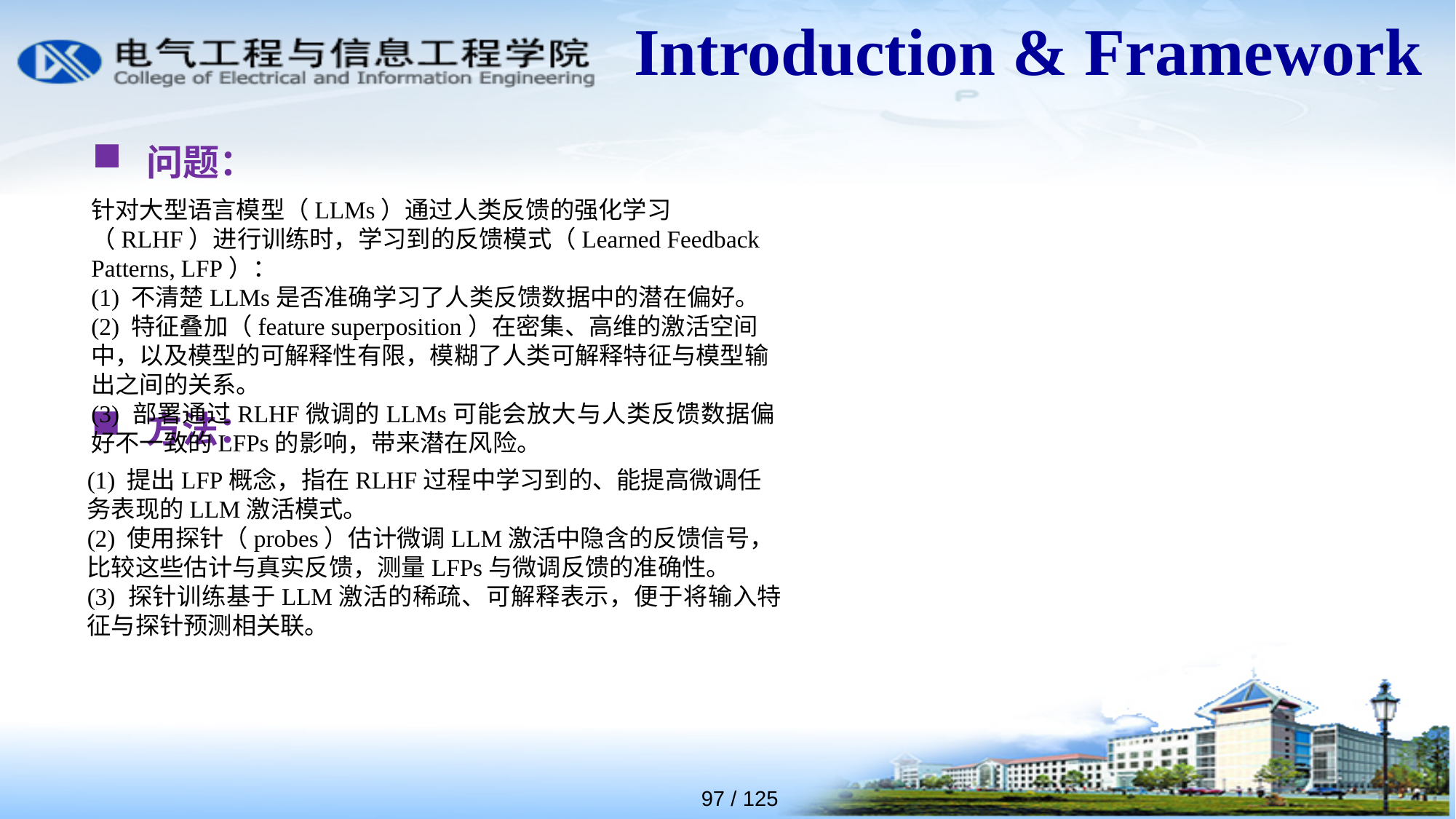

Introduction & Framework
问题：
针对大型语言模型（LLMs）通过人类反馈的强化学习（RLHF）进行训练时，学习到的反馈模式（Learned Feedback Patterns, LFP）：
(1) 不清楚LLMs是否准确学习了人类反馈数据中的潜在偏好。
(2) 特征叠加（feature superposition）在密集、高维的激活空间中，以及模型的可解释性有限，模糊了人类可解释特征与模型输出之间的关系。
(3) 部署通过RLHF微调的LLMs可能会放大与人类反馈数据偏好不一致的LFPs的影响，带来潜在风险。
方法：
(1) 提出LFP概念，指在RLHF过程中学习到的、能提高微调任务表现的LLM激活模式。
(2) 使用探针（probes）估计微调LLM激活中隐含的反馈信号，比较这些估计与真实反馈，测量LFPs与微调反馈的准确性。
(3) 探针训练基于LLM激活的稀疏、可解释表示，便于将输入特征与探针预测相关联。
97 / 125